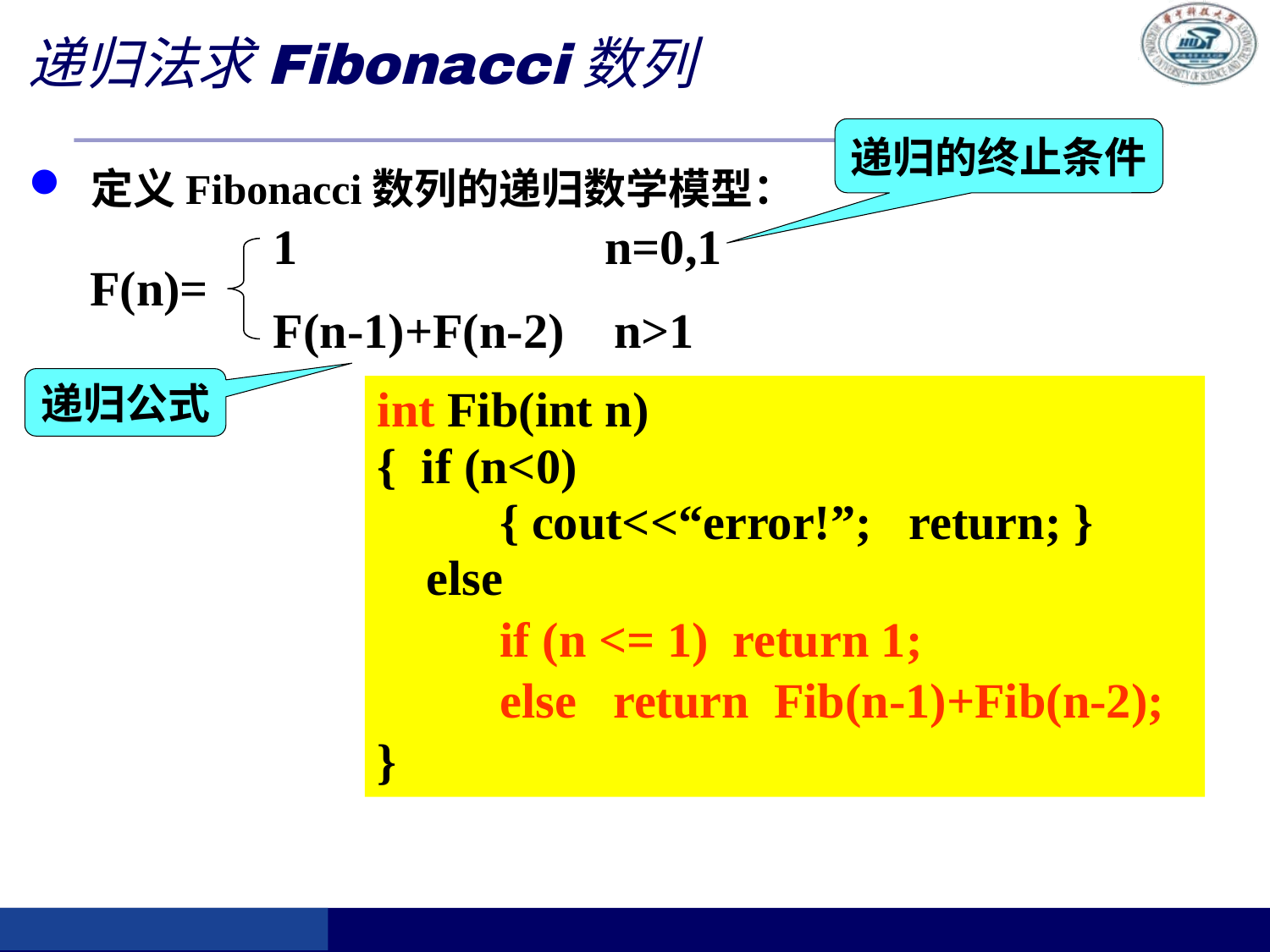

递归法求Fibonacci数列
递归的终止条件
 定义Fibonacci数列的递归数学模型：
1                         n=0,1
F(n-1)+F(n-2)    n>1

 F(n)=
递归公式
int Fib(int n)
{  if (n<0)
          { cout<<“error!”;   return; }
    else
          if (n <= 1)  return 1;
          else   return  Fib(n-1)+Fib(n-2);
}